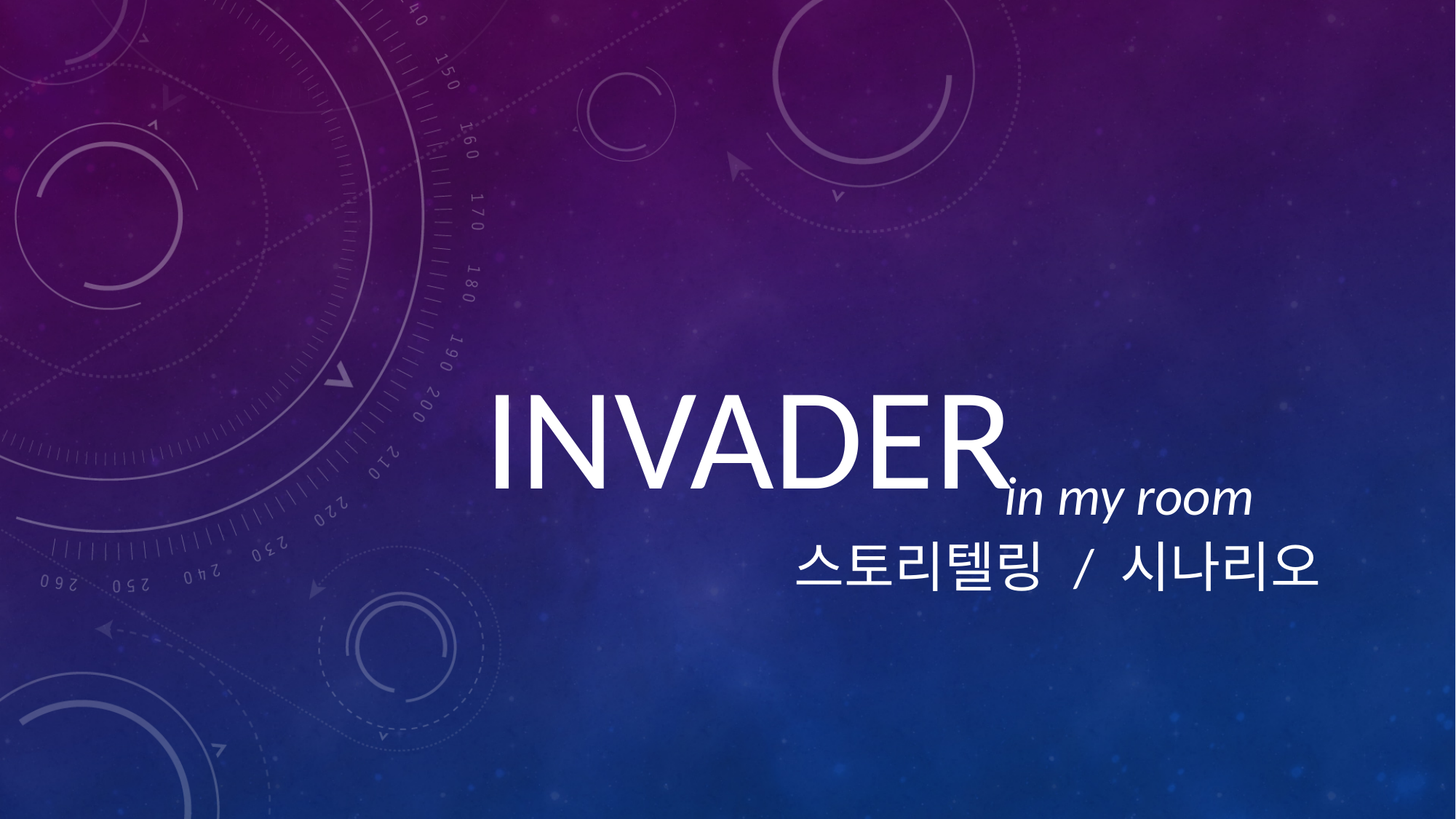

# INVADER
in my room
스토리텔링 / 시나리오